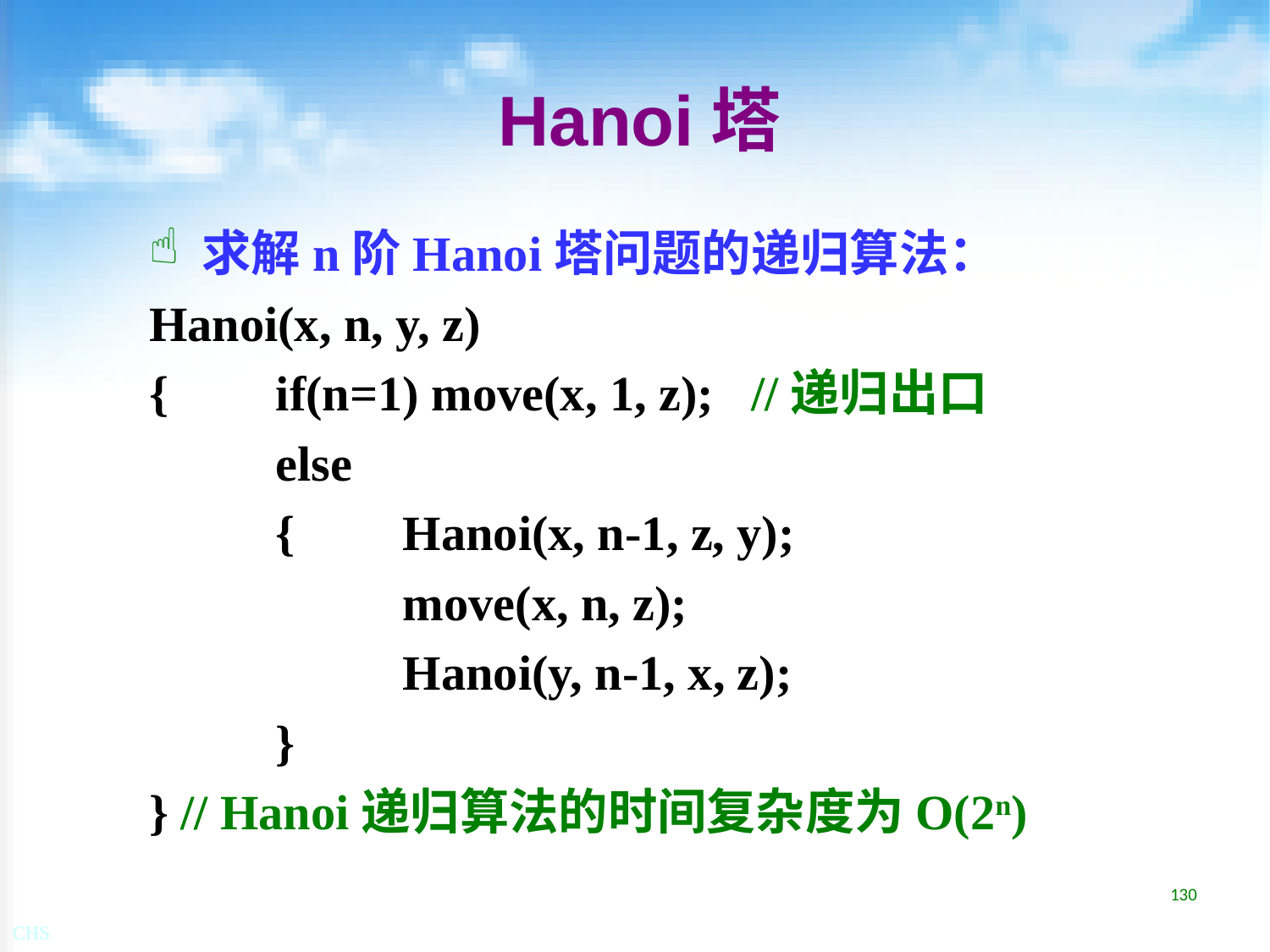

# Hanoi塔
 求解n阶Hanoi塔问题的递归算法：
Hanoi(x, n, y, z)
{	if(n=1) move(x, 1, z);   //递归出口
	else
	{	Hanoi(x, n-1, z, y);
		move(x, n, z);
		Hanoi(y, n-1, x, z);
	}
} // Hanoi递归算法的时间复杂度为O(2n)
130